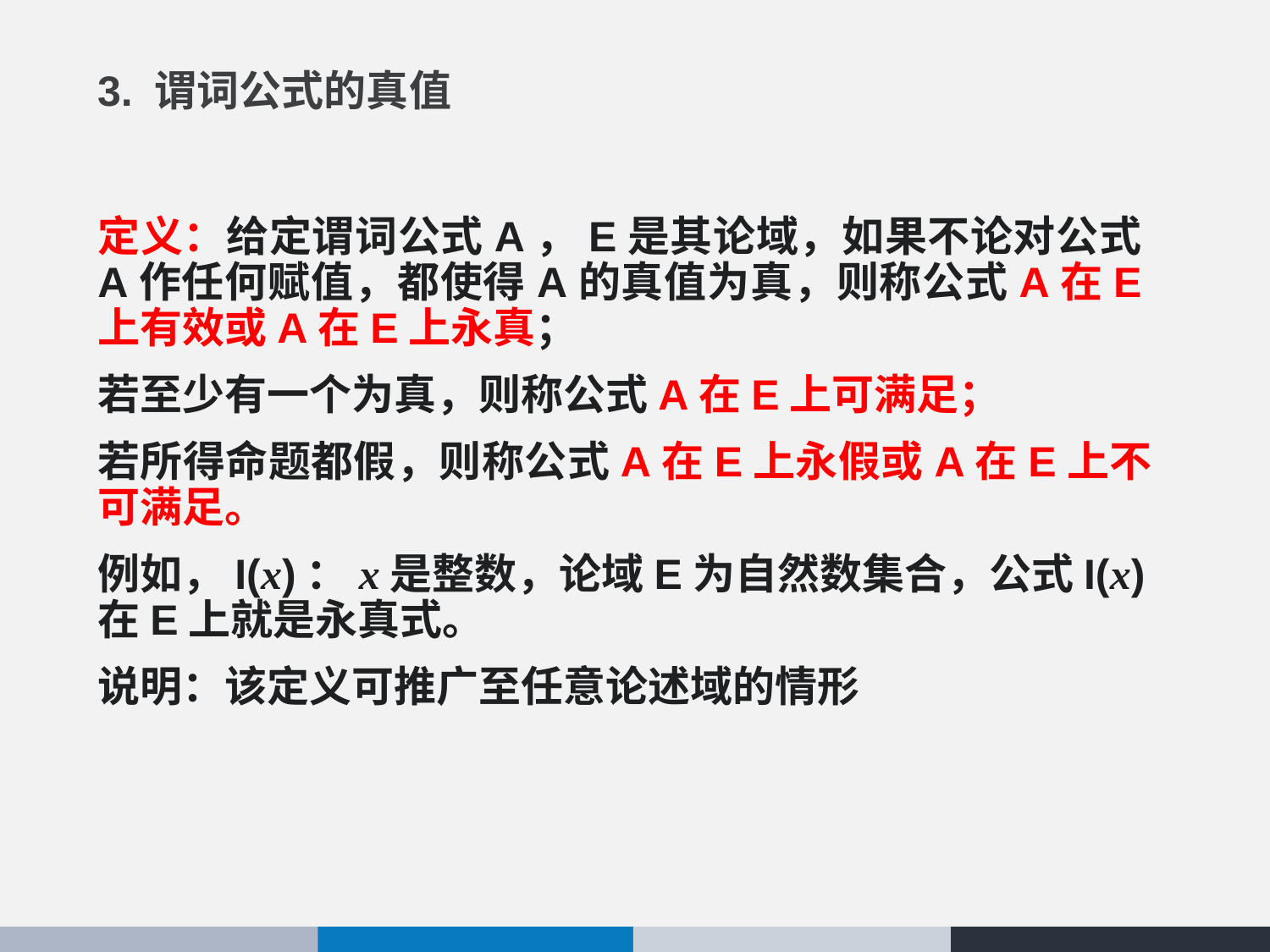

3. 谓词公式的真值

定义：给定谓词公式A，E是其论域，如果不论对公式A作任何赋值，都使得A的真值为真，则称公式A在E上有效或A在E上永真；
若至少有一个为真，则称公式A在E上可满足；
若所得命题都假，则称公式A在E上永假或A在E上不可满足。
例如，I(x)：x是整数，论域E为自然数集合，公式I(x)在E上就是永真式。
说明：该定义可推广至任意论述域的情形